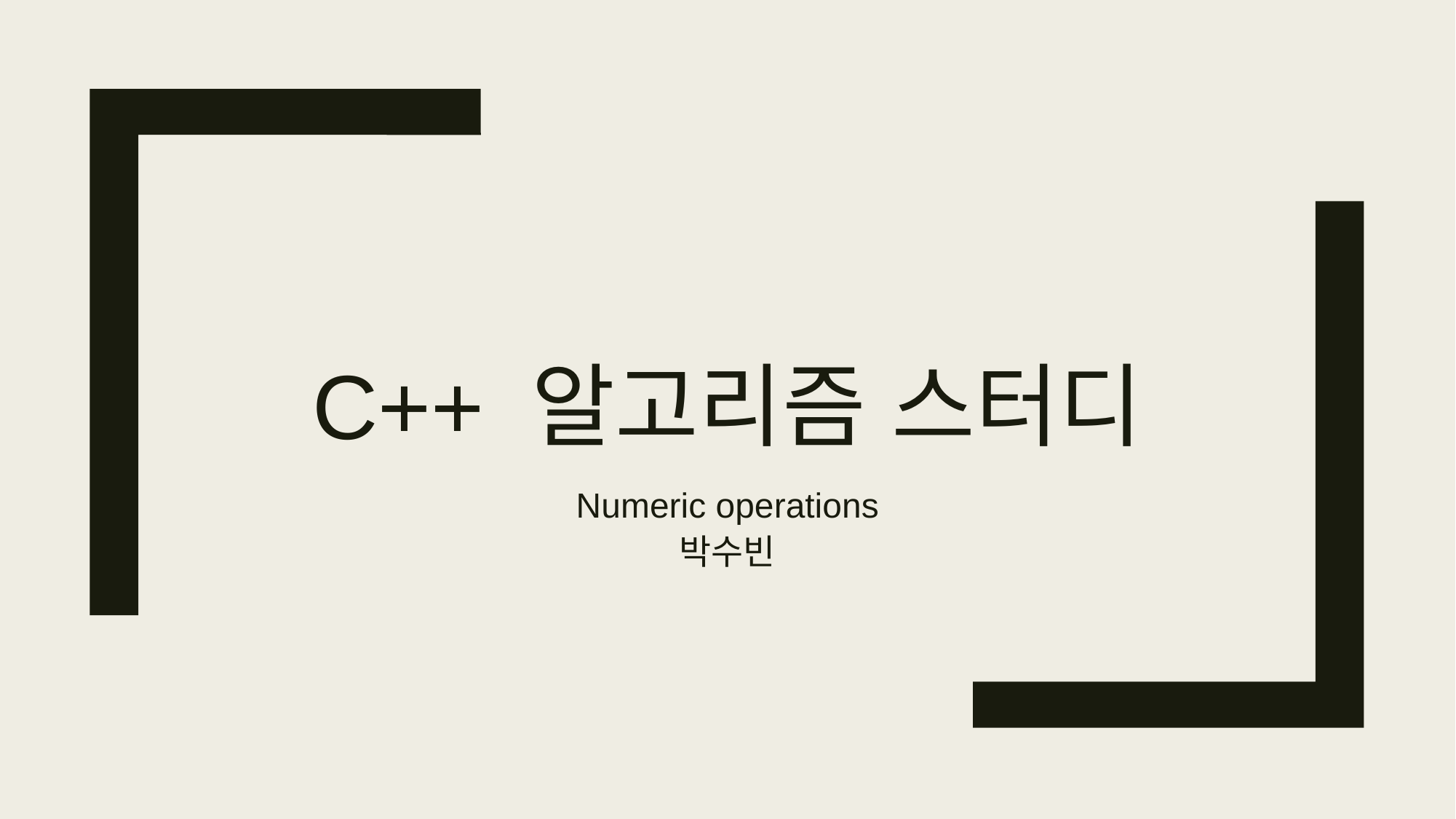

# C++ 알고리즘 스터디
Numeric operations
박수빈